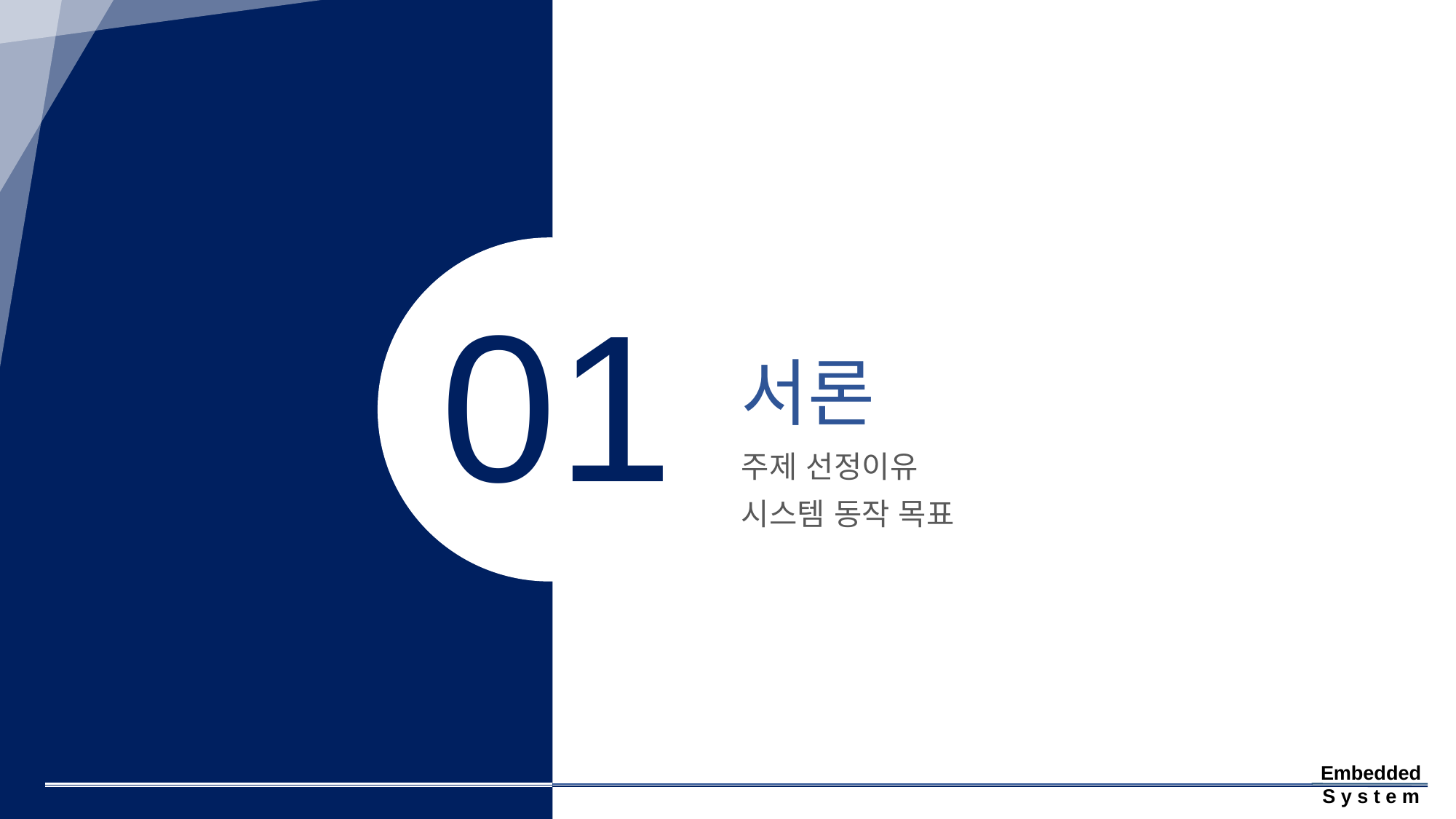

# 서론
01
주제 선정이유
시스템 동작 목표